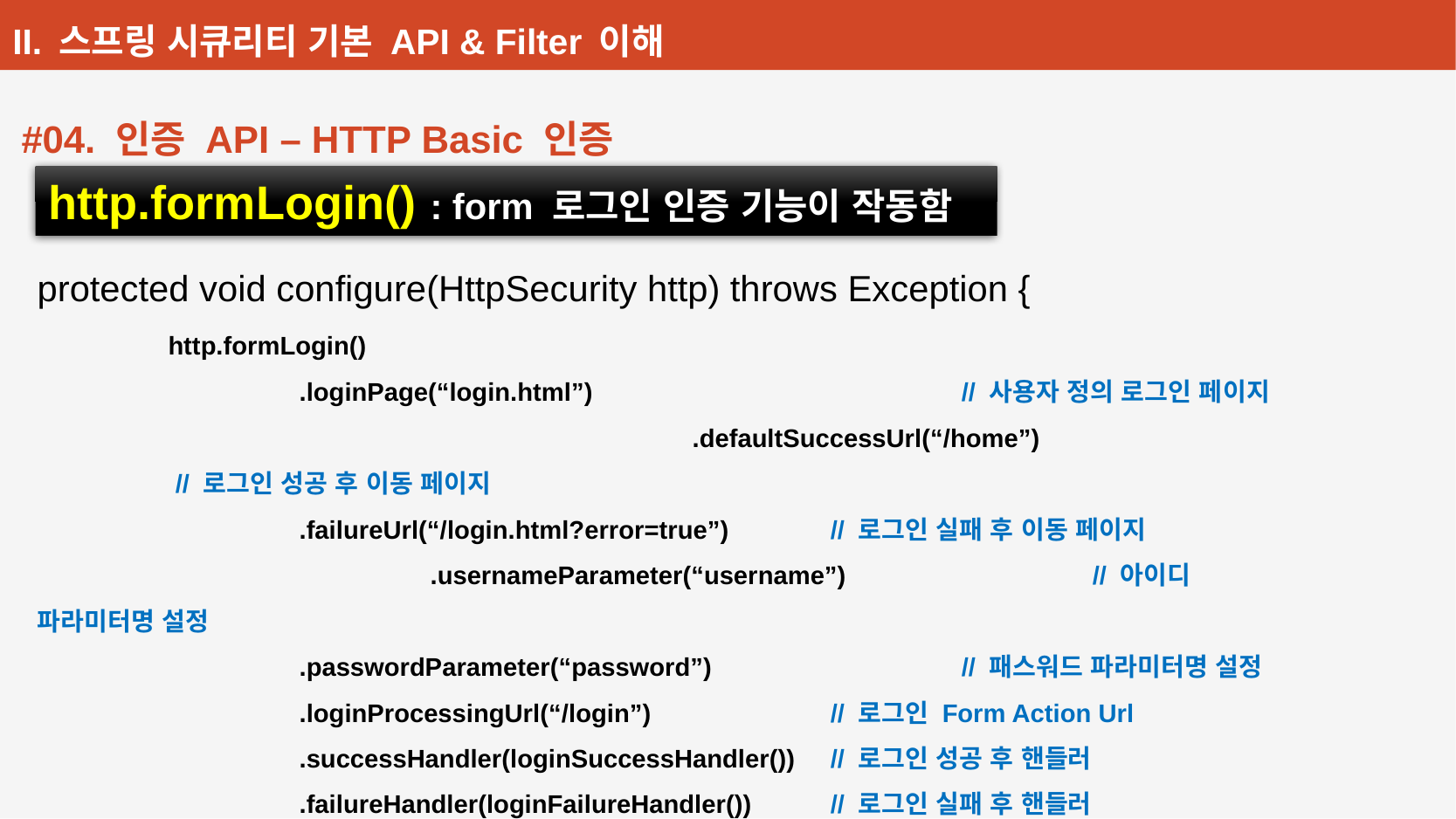

#04. 인증 API – HTTP Basic 인증
http.formLogin() : form 로그인 인증 기능이 작동함
protected void configure(HttpSecurity http) throws Exception {
	http.formLogin()
		.loginPage(“login.html”)			 // 사용자 정의 로그인 페이지					.defaultSuccessUrl(“/home”)			 // 로그인 성공 후 이동 페이지
		.failureUrl(“/login.html?error=true”)	 // 로그인 실패 후 이동 페이지				.usernameParameter(“username”)		 // 아이디 파라미터명 설정
		.passwordParameter(“password”)		 // 패스워드 파라미터명 설정
		.loginProcessingUrl(“/login”)		 // 로그인 Form Action Url
		.successHandler(loginSuccessHandler())	 // 로그인 성공 후 핸들러
		.failureHandler(loginFailureHandler())	 // 로그인 실패 후 핸들러
}